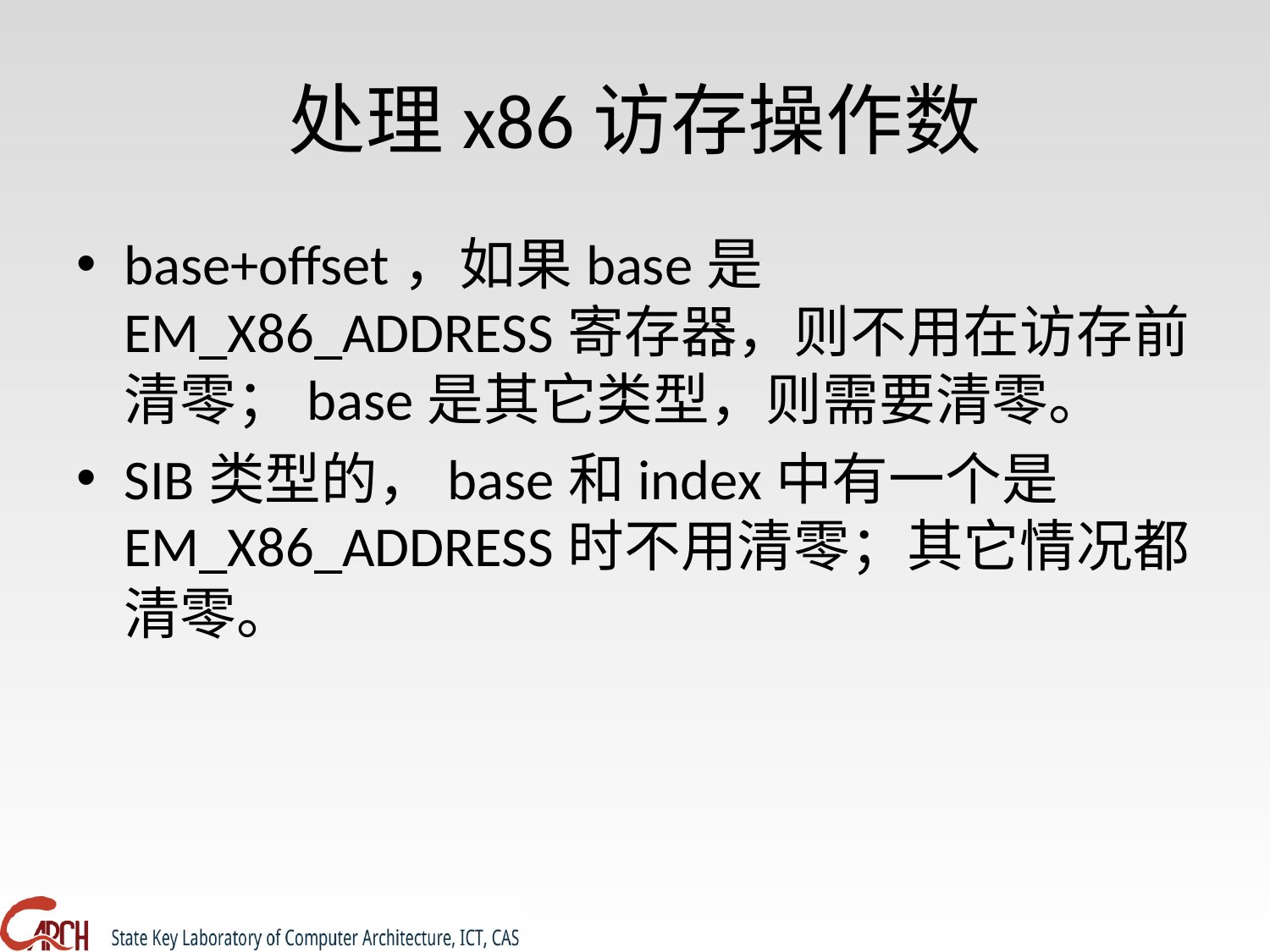

# 处理x86访存操作数
base+offset，如果base是EM_X86_ADDRESS寄存器，则不用在访存前清零；base是其它类型，则需要清零。
SIB类型的，base和index中有一个是EM_X86_ADDRESS时不用清零；其它情况都清零。